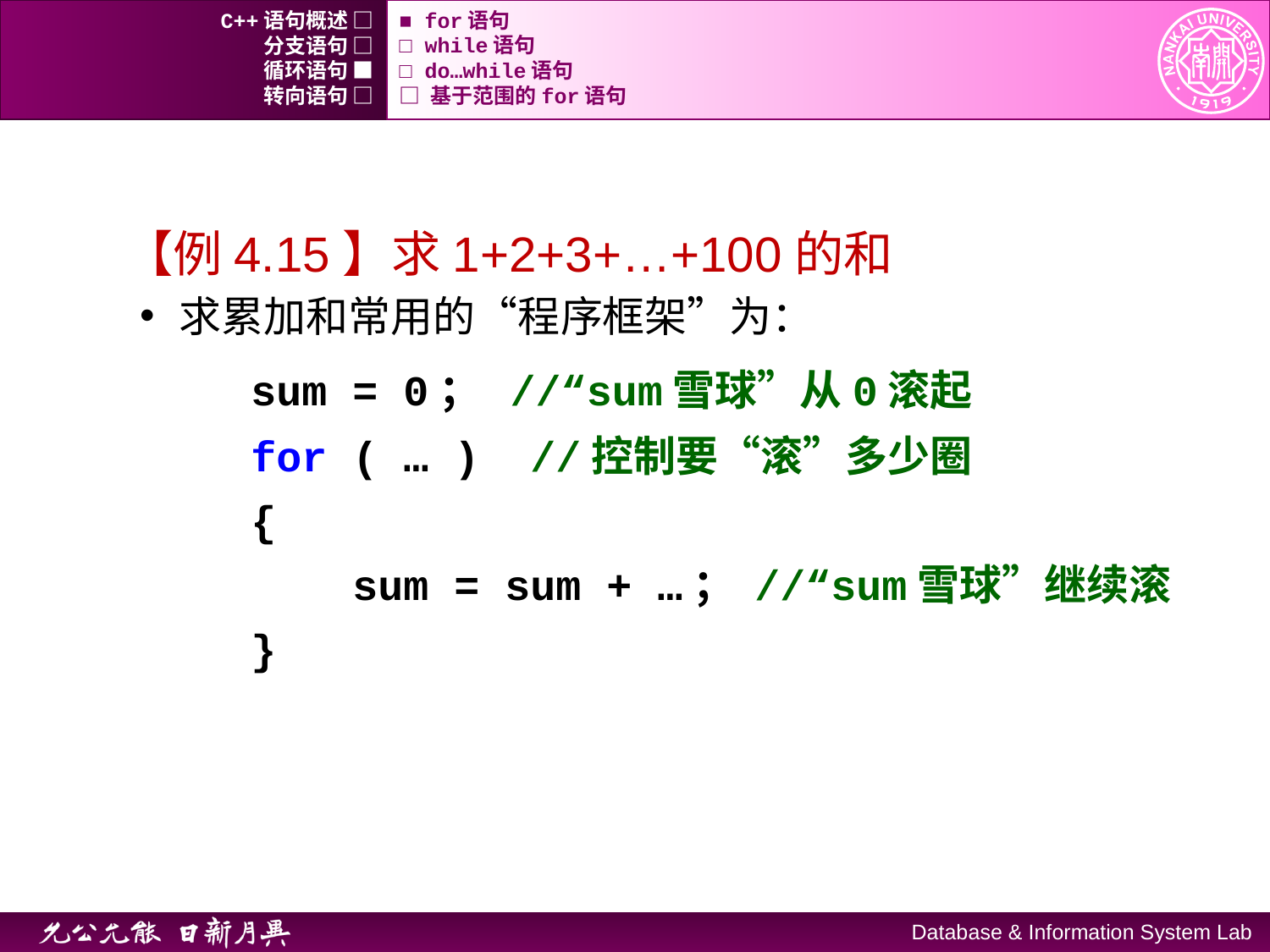

C++语句概述 □
■ for语句
分支语句 □
□ while语句
循环语句 ■
□ do…while语句
转向语句 □
□ 基于范围的for语句
【例4.15】求1+2+3+…+100的和
求累加和常用的“程序框架”为：
		sum = 0；  //“sum雪球”从0滚起
  	for ( … )	 //控制要“滚”多少圈
	   	{
		    sum = sum + …； //“sum雪球”继续滚
		}